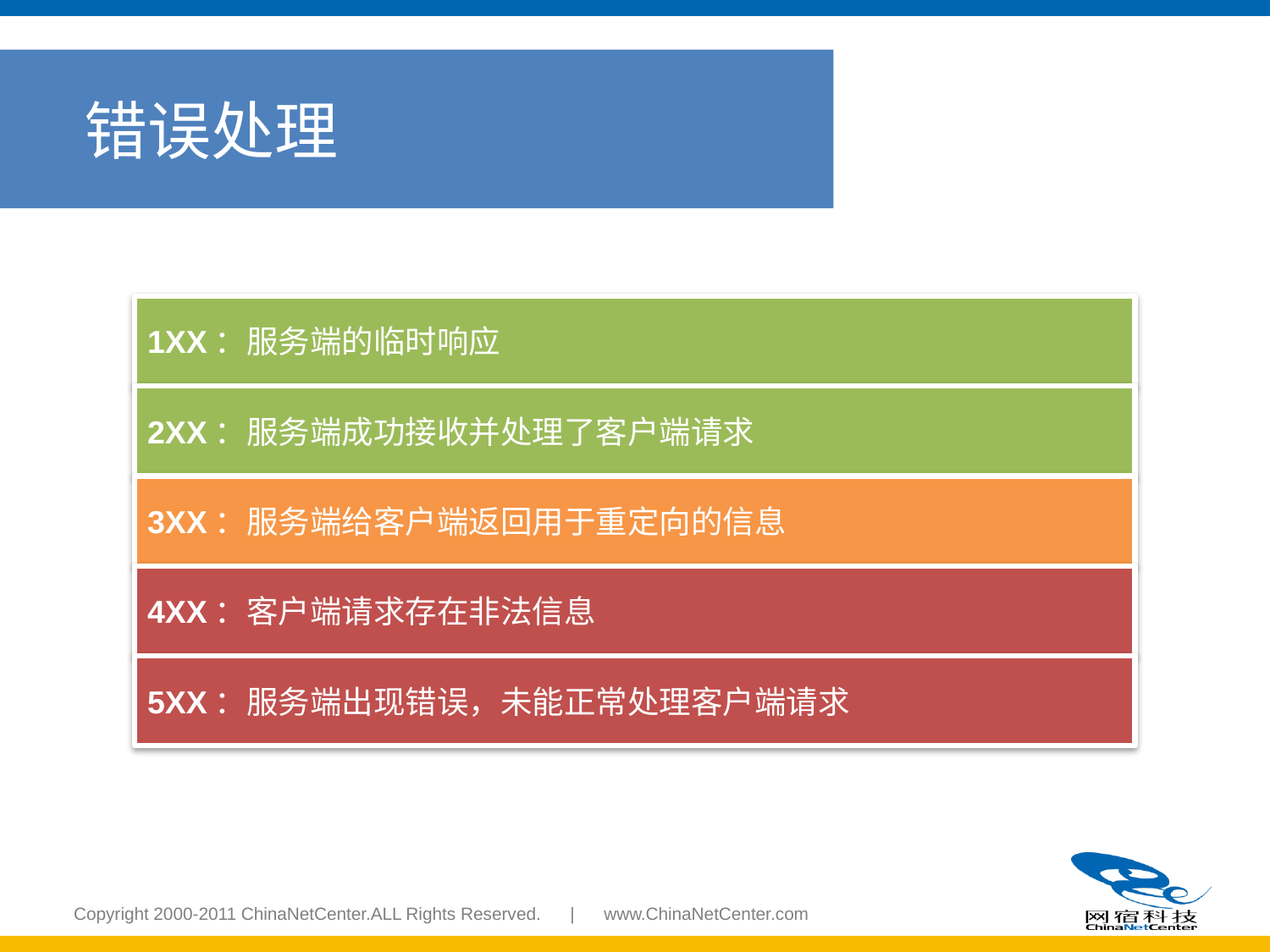

错误处理
1XX：服务端的临时响应
2XX：服务端成功接收并处理了客户端请求
3XX：服务端给客户端返回用于重定向的信息
4XX：客户端请求存在非法信息
5XX：服务端出现错误，未能正常处理客户端请求